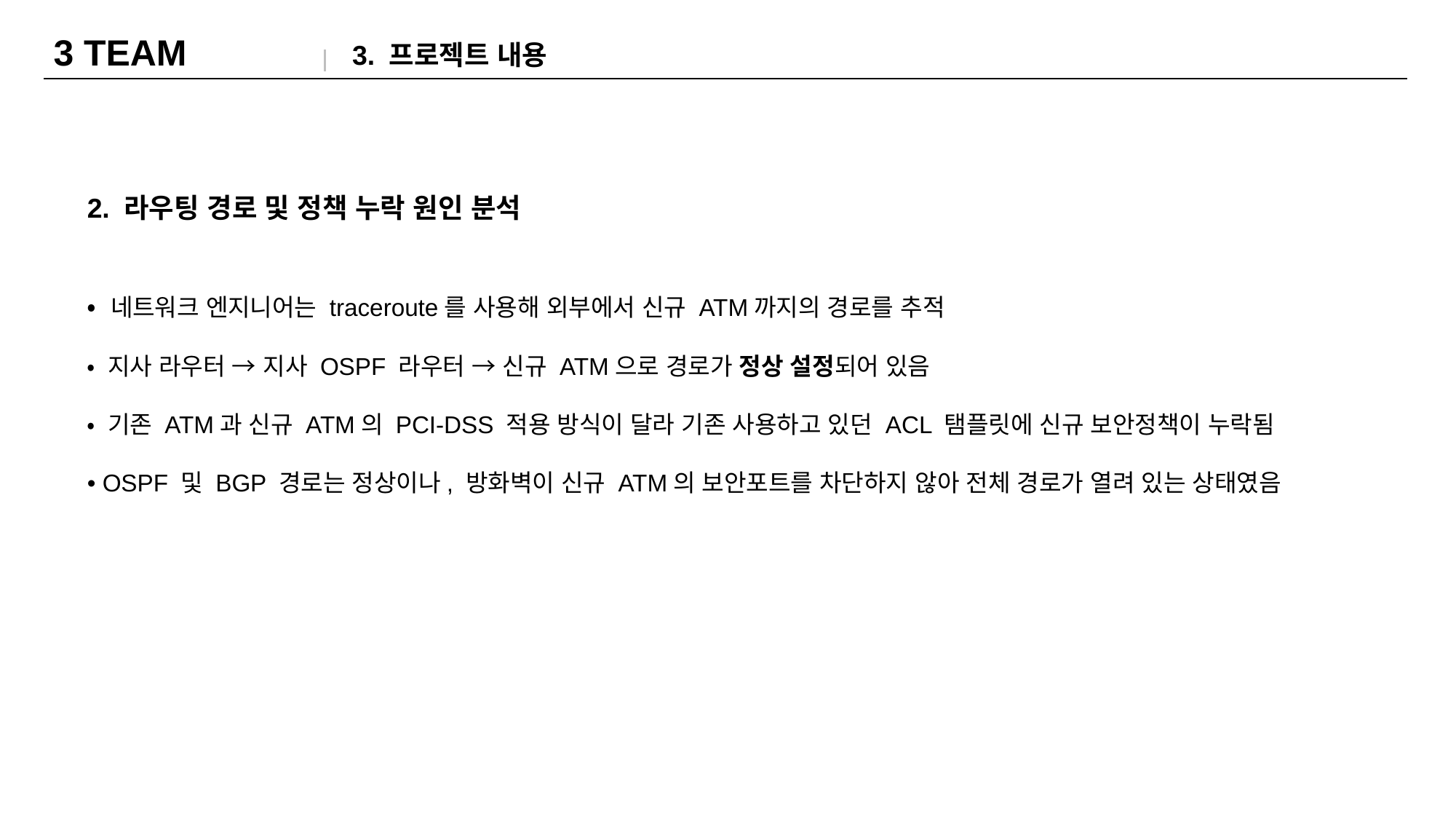

| 3 TEAM |
| --- |
3. 프로젝트 내용
2. 라우팅 경로 및 정책 누락 원인 분석

• 네트워크 엔지니어는 traceroute를 사용해 외부에서 신규 ATM까지의 경로를 추적

• 지사 라우터 → 지사 OSPF 라우터 → 신규 ATM으로 경로가 정상 설정되어 있음

• 기존 ATM과 신규 ATM의 PCI-DSS 적용 방식이 달라 기존 사용하고 있던 ACL 탬플릿에 신규 보안정책이 누락됨

• OSPF 및 BGP 경로는 정상이나, 방화벽이 신규 ATM의 보안포트를 차단하지 않아 전체 경로가 열려 있는 상태였음